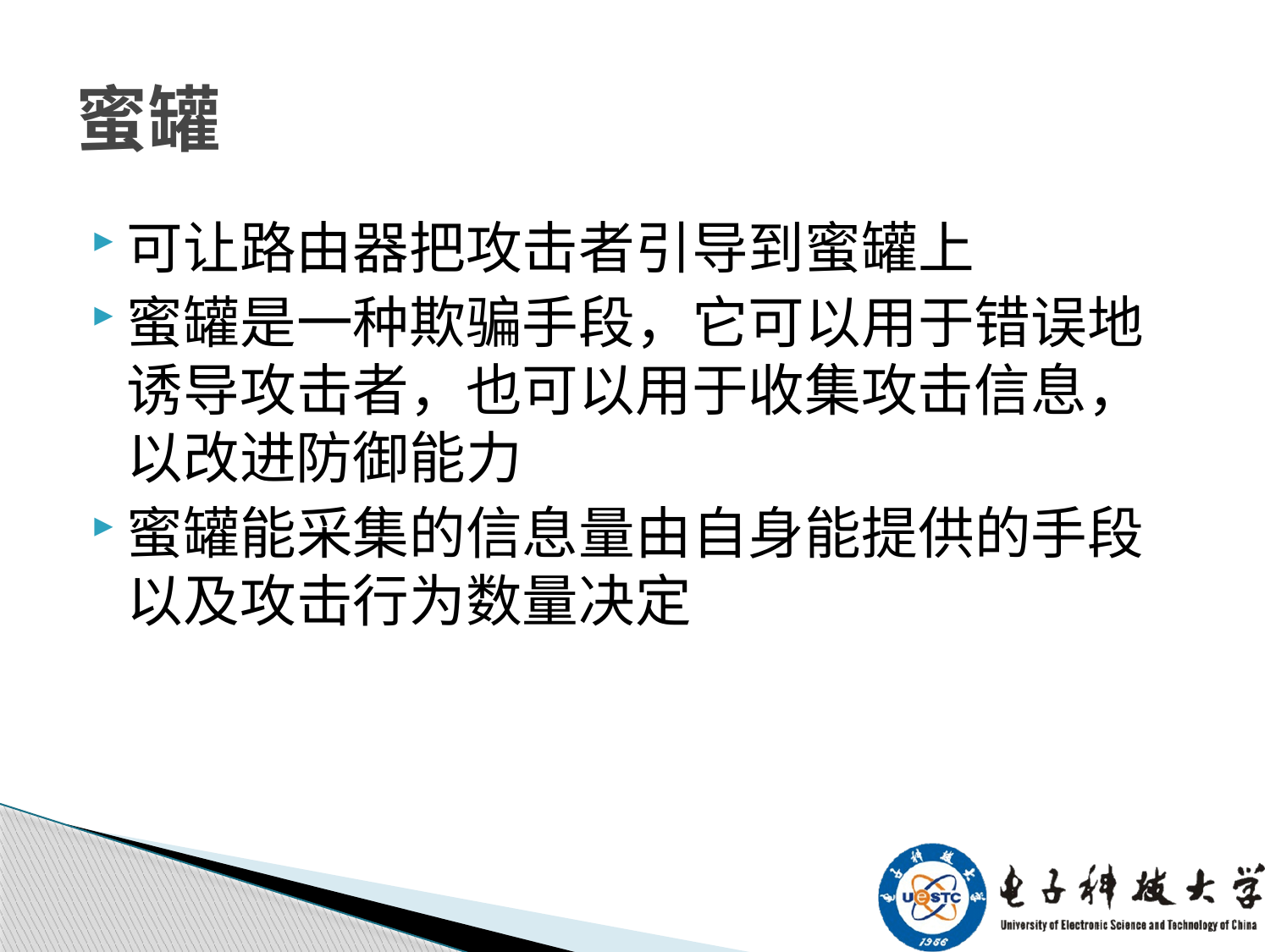

# 蜜罐
可让路由器把攻击者引导到蜜罐上
蜜罐是一种欺骗手段，它可以用于错误地诱导攻击者，也可以用于收集攻击信息，以改进防御能力
蜜罐能采集的信息量由自身能提供的手段以及攻击行为数量决定